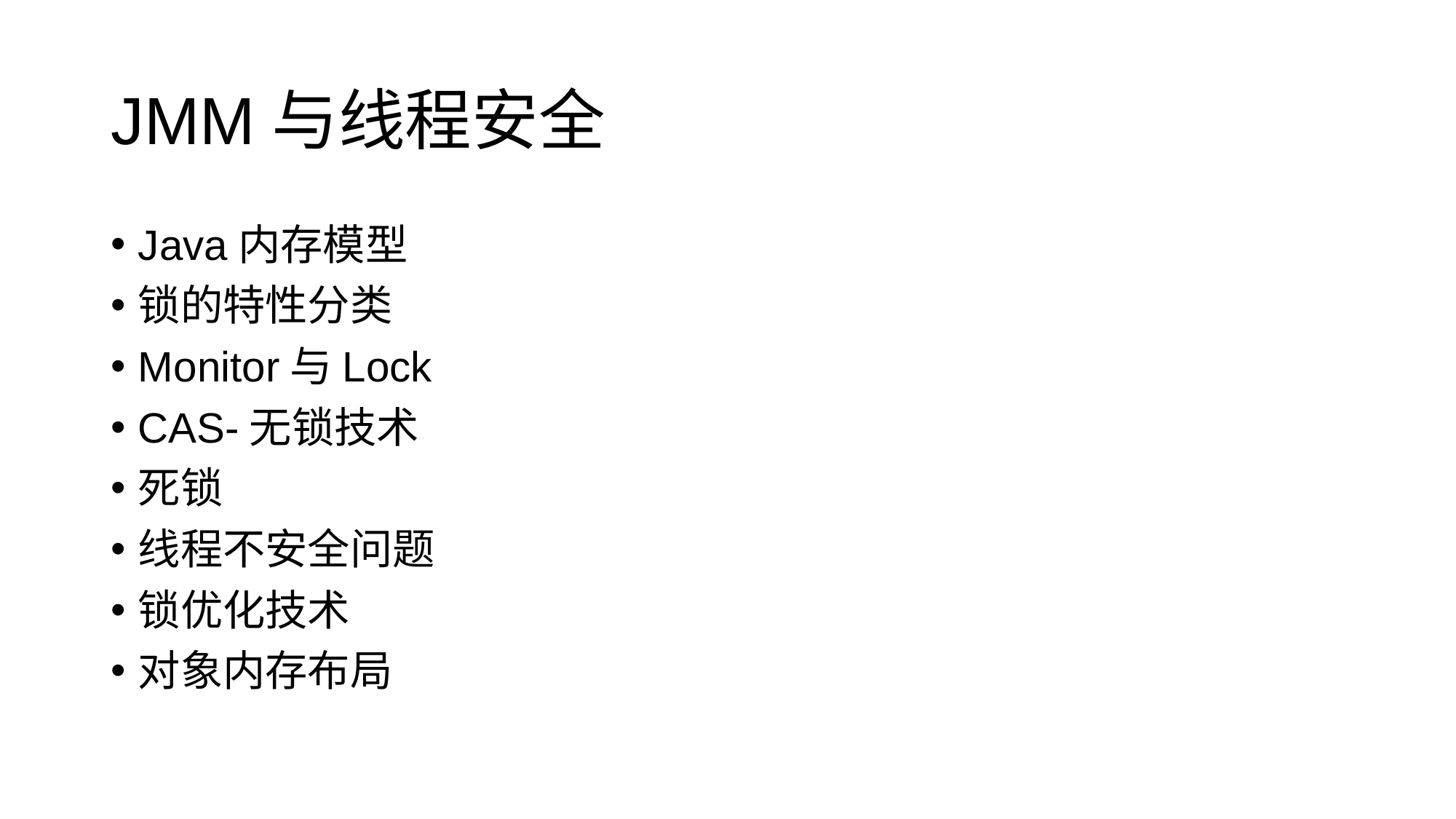

# JMM与线程安全
Java内存模型
锁的特性分类
Monitor与Lock
CAS-无锁技术
死锁
线程不安全问题
锁优化技术
对象内存布局